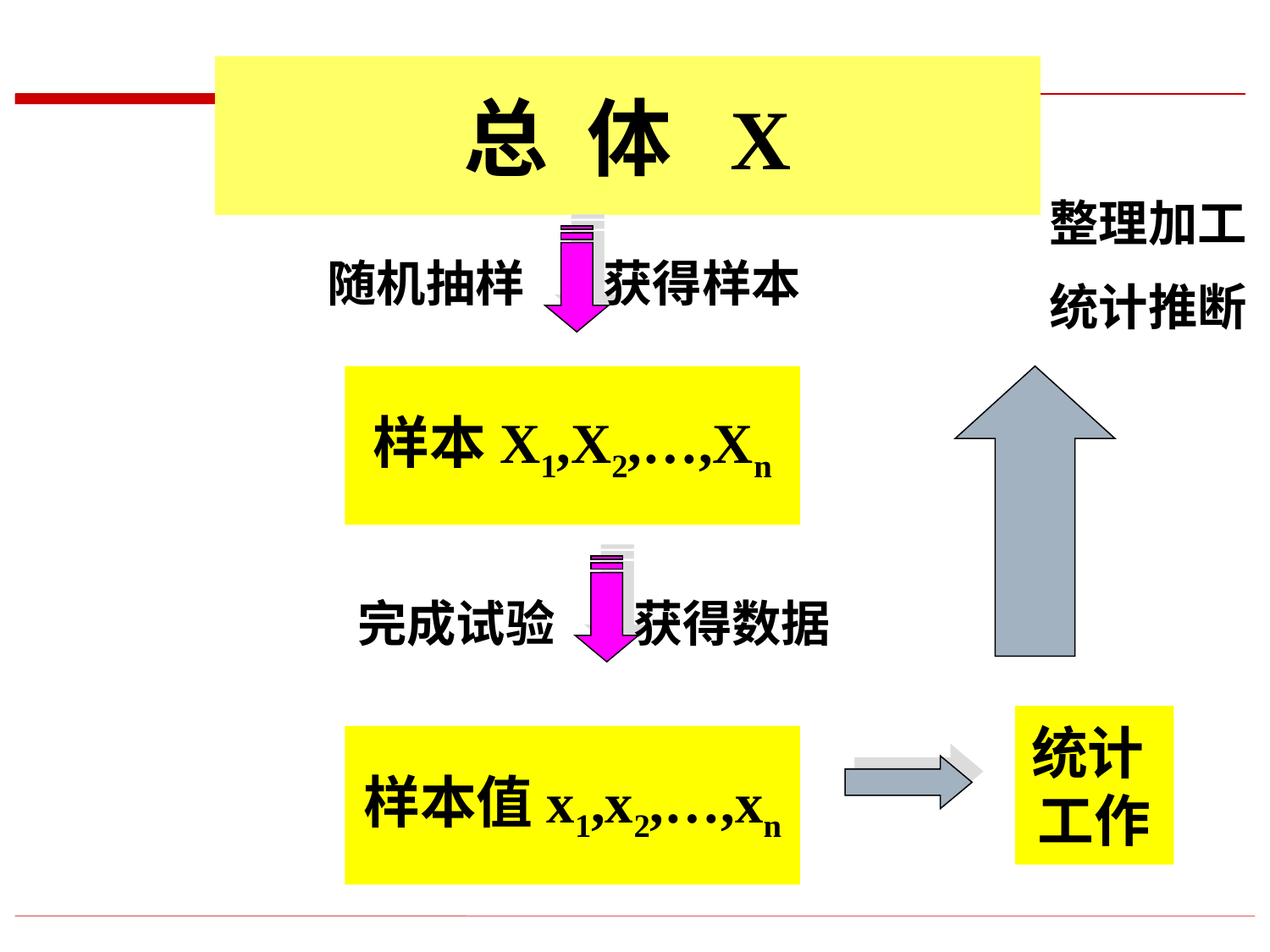

总  体  X
整理加工
统计推断
随机抽样       获得样本

样本X1,X2,…,Xn

完成试验       获得数据
统计
工作
样本值x1,x2,…,xn